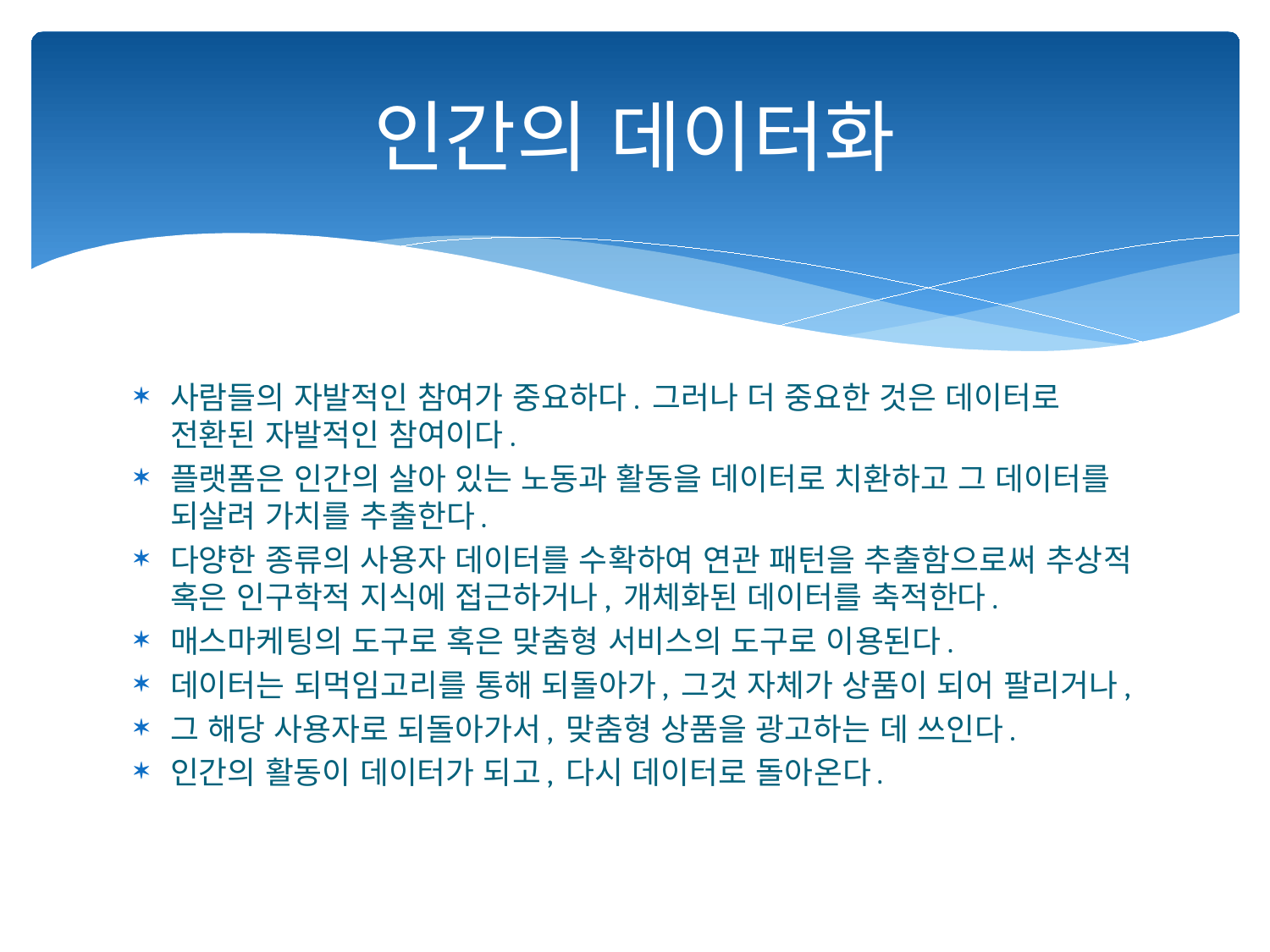

# 인간의 데이터화
사람들의 자발적인 참여가 중요하다. 그러나 더 중요한 것은 데이터로 전환된 자발적인 참여이다.
플랫폼은 인간의 살아 있는 노동과 활동을 데이터로 치환하고 그 데이터를 되살려 가치를 추출한다.
다양한 종류의 사용자 데이터를 수확하여 연관 패턴을 추출함으로써 추상적 혹은 인구학적 지식에 접근하거나, 개체화된 데이터를 축적한다.
매스마케팅의 도구로 혹은 맞춤형 서비스의 도구로 이용된다.
데이터는 되먹임고리를 통해 되돌아가, 그것 자체가 상품이 되어 팔리거나,
그 해당 사용자로 되돌아가서, 맞춤형 상품을 광고하는 데 쓰인다.
인간의 활동이 데이터가 되고, 다시 데이터로 돌아온다.